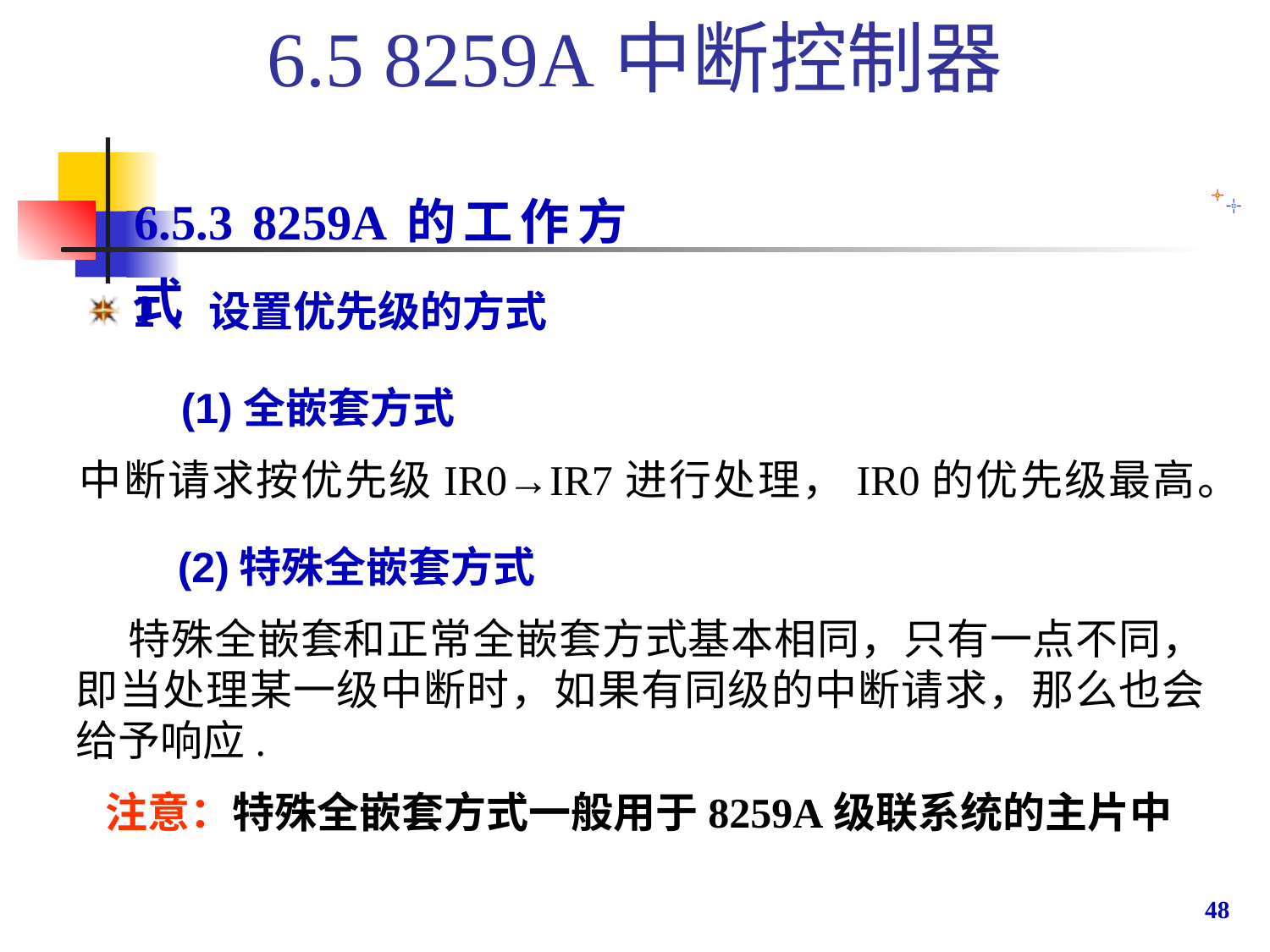

6.5 8259A中断控制器
6.5.3 8259A的工作方式
 1、设置优先级的方式
    (1)全嵌套方式
中断请求按优先级IR0→IR7进行处理，IR0的优先级最高。
    (2)特殊全嵌套方式
    特殊全嵌套和正常全嵌套方式基本相同，只有一点不同，即当处理某一级中断时，如果有同级的中断请求，那么也会给予响应.
  注意：特殊全嵌套方式一般用于8259A级联系统的主片中
48